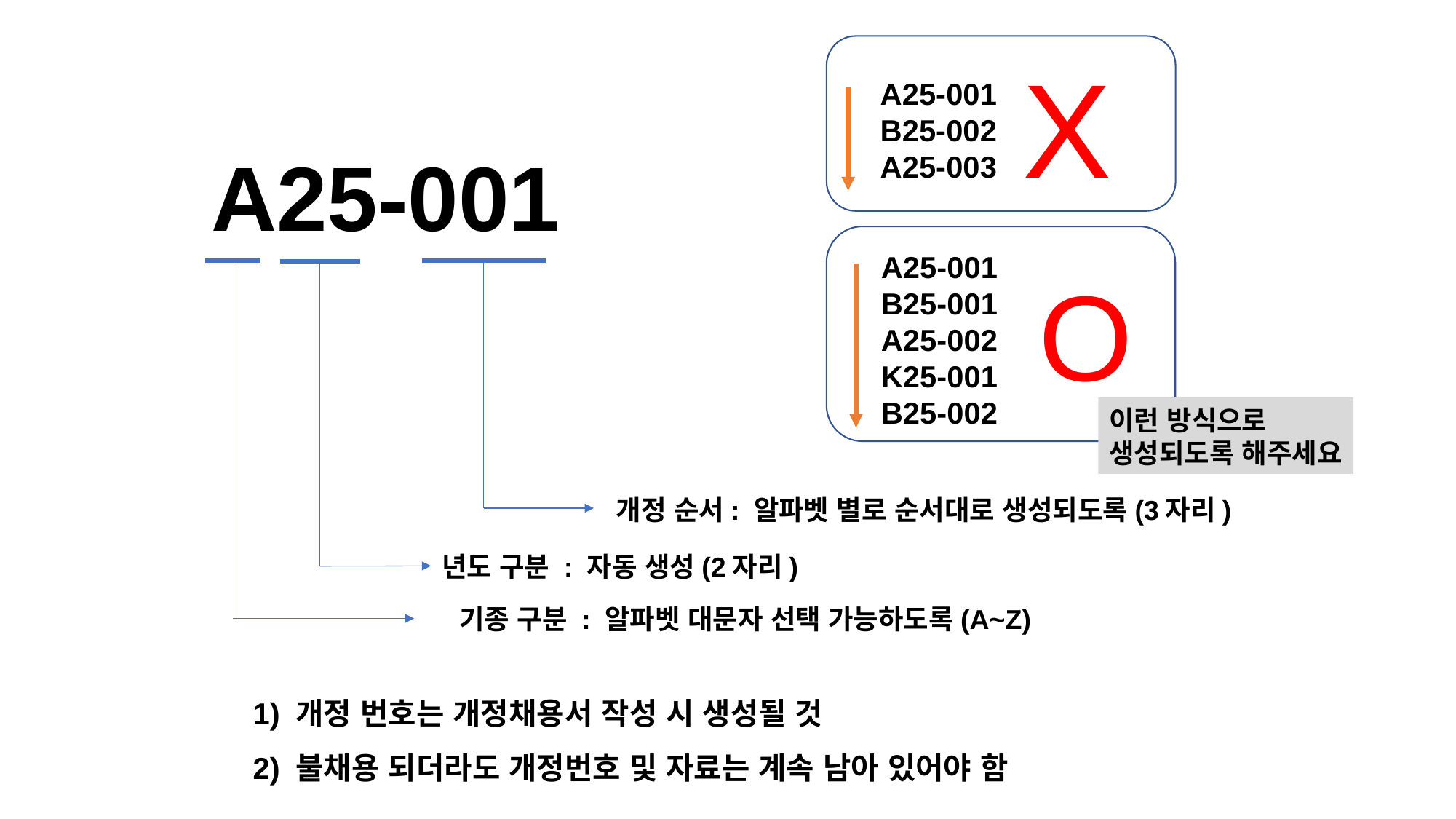

X
A25-001
B25-002
A25-003
# A25-001

A25-001
B25-001
A25-002
K25-001
B25-002
O
이런 방식으로
생성되도록 해주세요
개정 순서: 알파벳 별로 순서대로 생성되도록(3자리)
년도 구분 : 자동 생성(2자리)
기종 구분 : 알파벳 대문자 선택 가능하도록(A~Z)
1) 개정 번호는 개정채용서 작성 시 생성될 것
2) 불채용 되더라도 개정번호 및 자료는 계속 남아 있어야 함